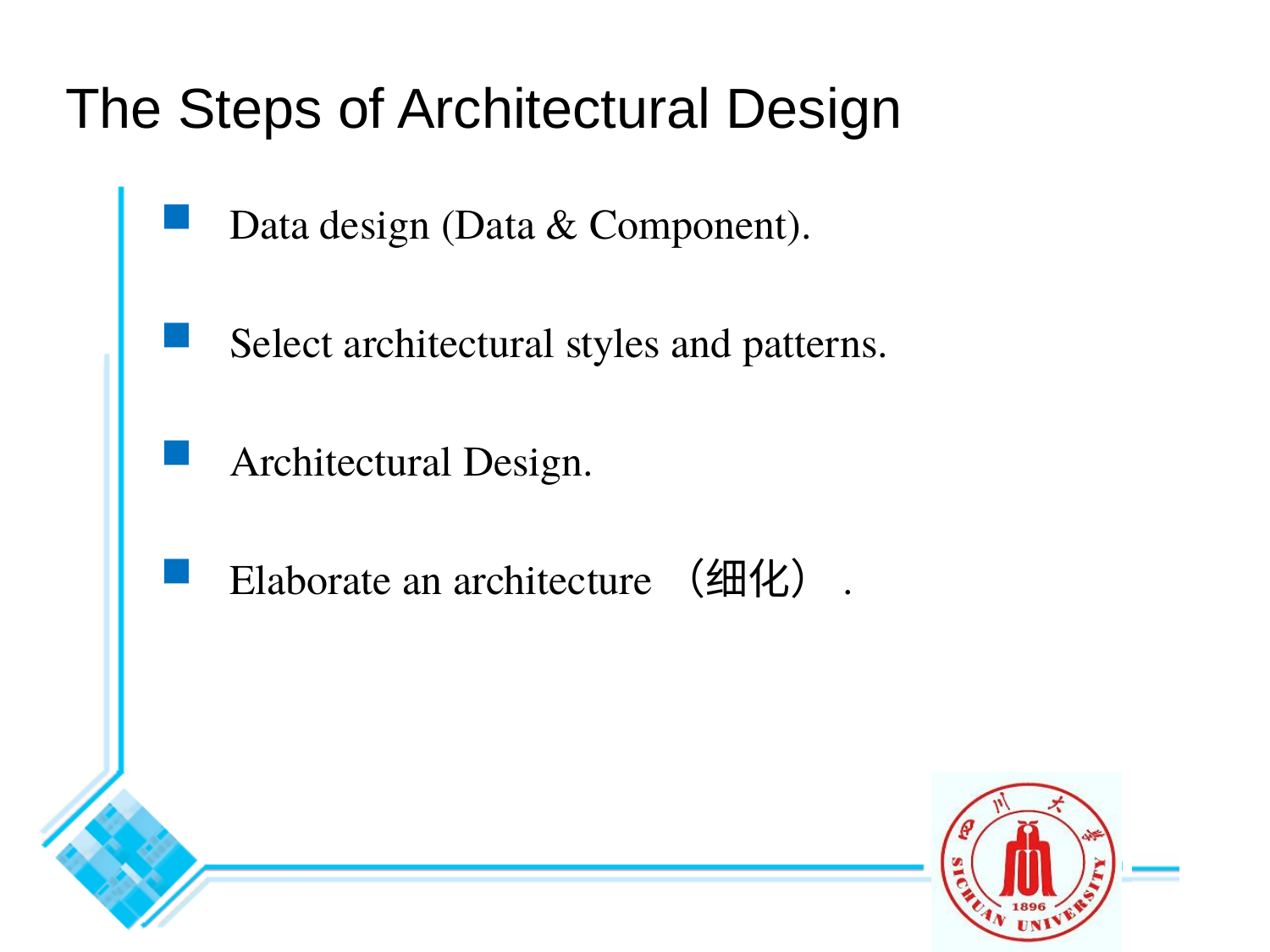

Data design (Data & Component).

  Select architectural styles and patterns.

  Architectural Design.

  Elaborate an architecture（细化）.
The Steps of Architectural Design